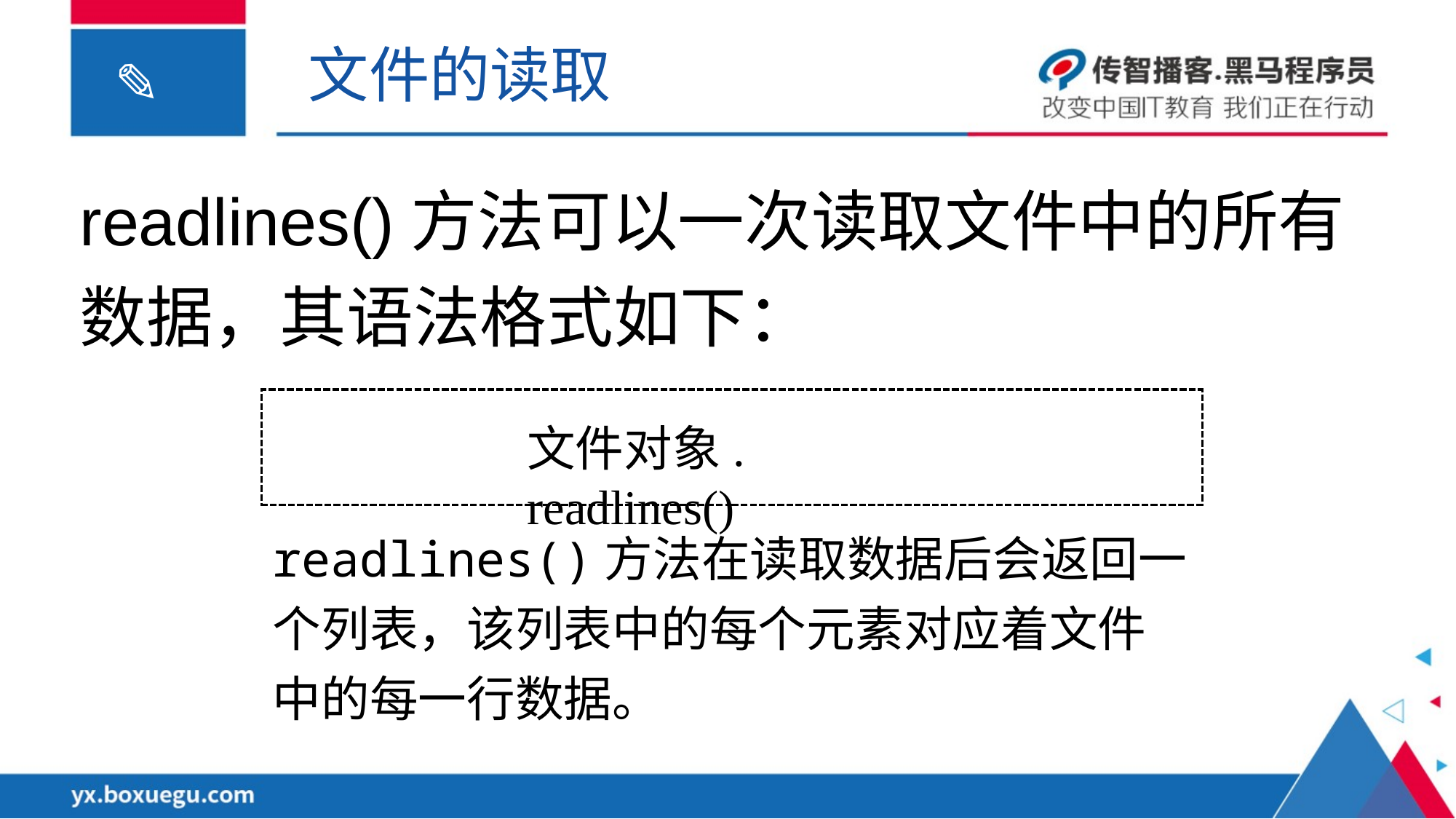

文件的读取
readlines()方法可以一次读取文件中的所有数据，其语法格式如下：

文件对象. readlines()
readlines()方法在读取数据后会返回一个列表，该列表中的每个元素对应着文件中的每一行数据。